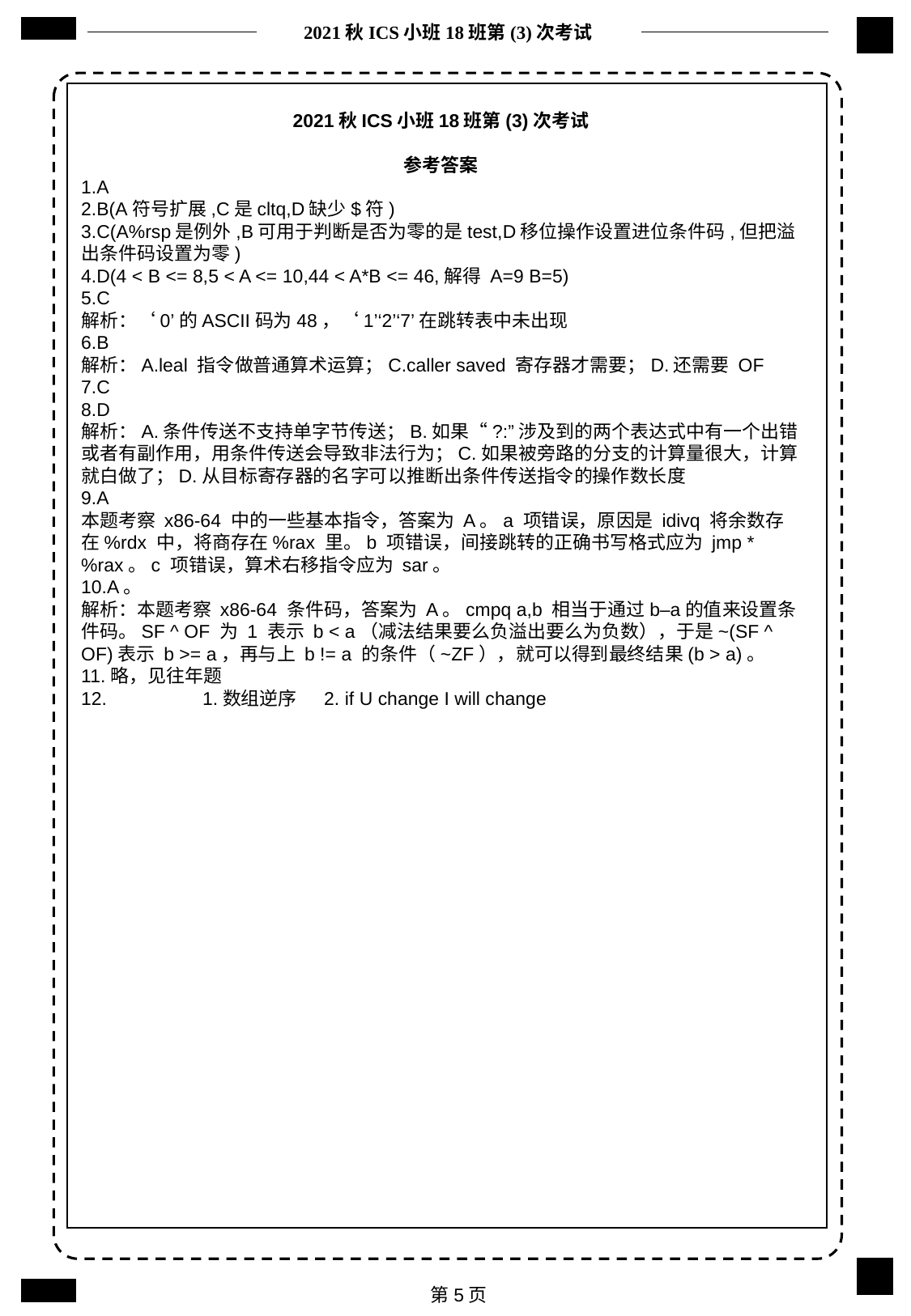

2021秋ICS小班18班第(3)次考试

2021秋ICS小班18班第(3)次考试

参考答案
1.A
2.B(A符号扩展,C是cltq,D缺少$符)
3.C(A%rsp是例外,B可用于判断是否为零的是test,D移位操作设置进位条件码,但把溢出条件码设置为零)
4.D(4 < B <= 8,5 < A <= 10,44 < A*B <= 46,解得 A=9 B=5)
5.C
解析：‘0’的ASCII码为48，‘1’‘2’‘7’在跳转表中未出现
6.B
解析：A.leal 指令做普通算术运算；C.caller saved 寄存器才需要；D.还需要 OF
7.C
8.D
解析：A.条件传送不支持单字节传送；B.如果“?:”涉及到的两个表达式中有一个出错或者有副作用，用条件传送会导致非法行为；C.如果被旁路的分支的计算量很大，计算就白做了；D.从目标寄存器的名字可以推断出条件传送指令的操作数长度
9.A
本题考察 x86-64 中的一些基本指令，答案为 A。a 项错误，原因是 idivq 将余数存在%rdx 中，将商存在%rax 里。b 项错误，间接跳转的正确书写格式应为 jmp *%rax。c 项错误，算术右移指令应为 sar。
10.A。
解析：本题考察 x86-64 条件码，答案为 A。cmpq a,b 相当于通过b–a的值来设置条件码。SF ^ OF 为 1 表示 b < a（减法结果要么负溢出要么为负数），于是~(SF ^ OF)表示 b >= a，再与上 b != a 的条件（~ZF），就可以得到最终结果(b > a)。
11.略，见往年题
12.	1.数组逆序	2. if U change I will change

第5页